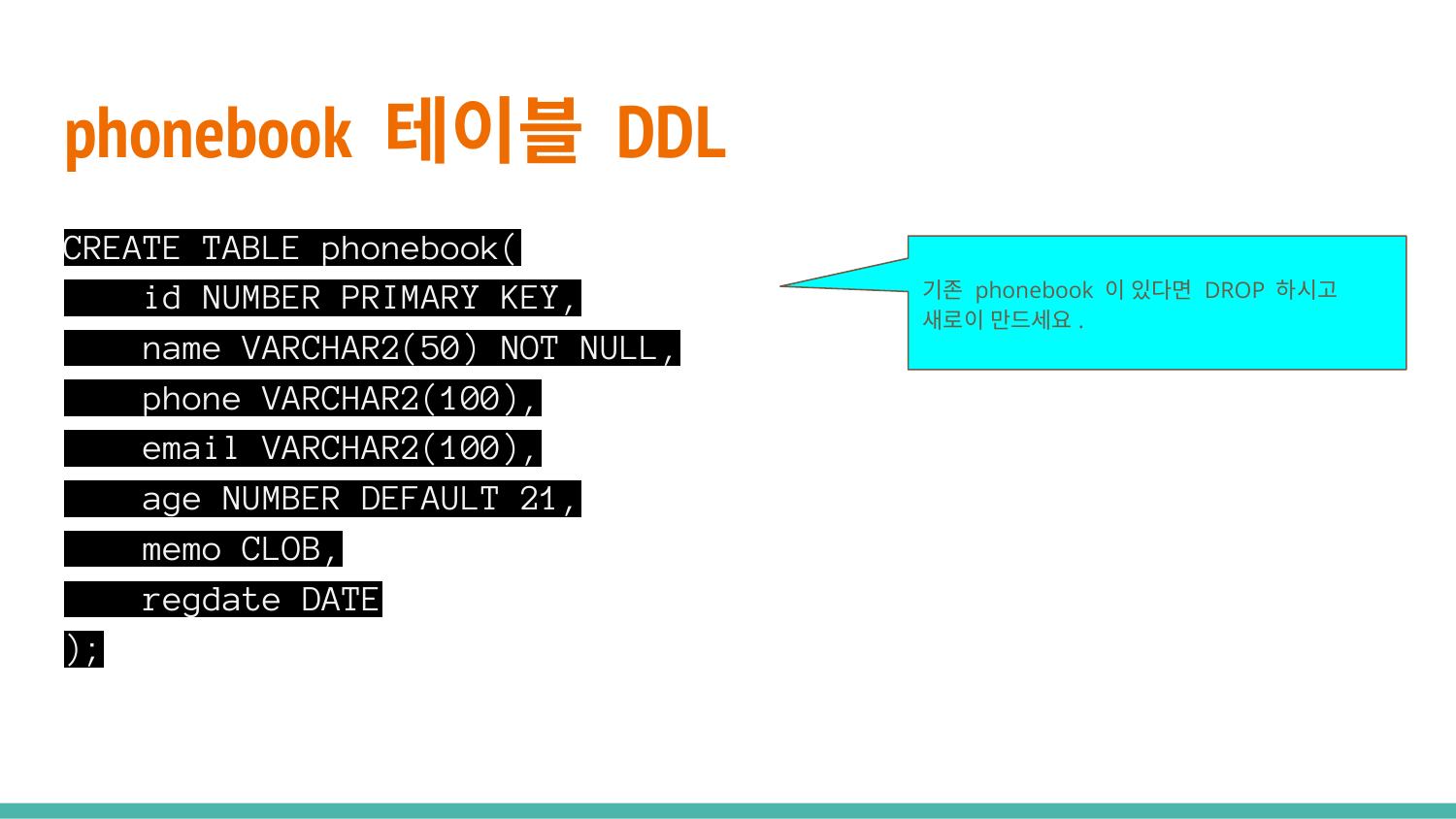

# phonebook 테이블 DDL
CREATE TABLE phonebook(
    id NUMBER PRIMARY KEY,
    name VARCHAR2(50) NOT NULL,
    phone VARCHAR2(100),
    email VARCHAR2(100),
    age NUMBER DEFAULT 21,
    memo CLOB,
    regdate DATE
);
기존 phonebook 이 있다면 DROP 하시고 새로이 만드세요.